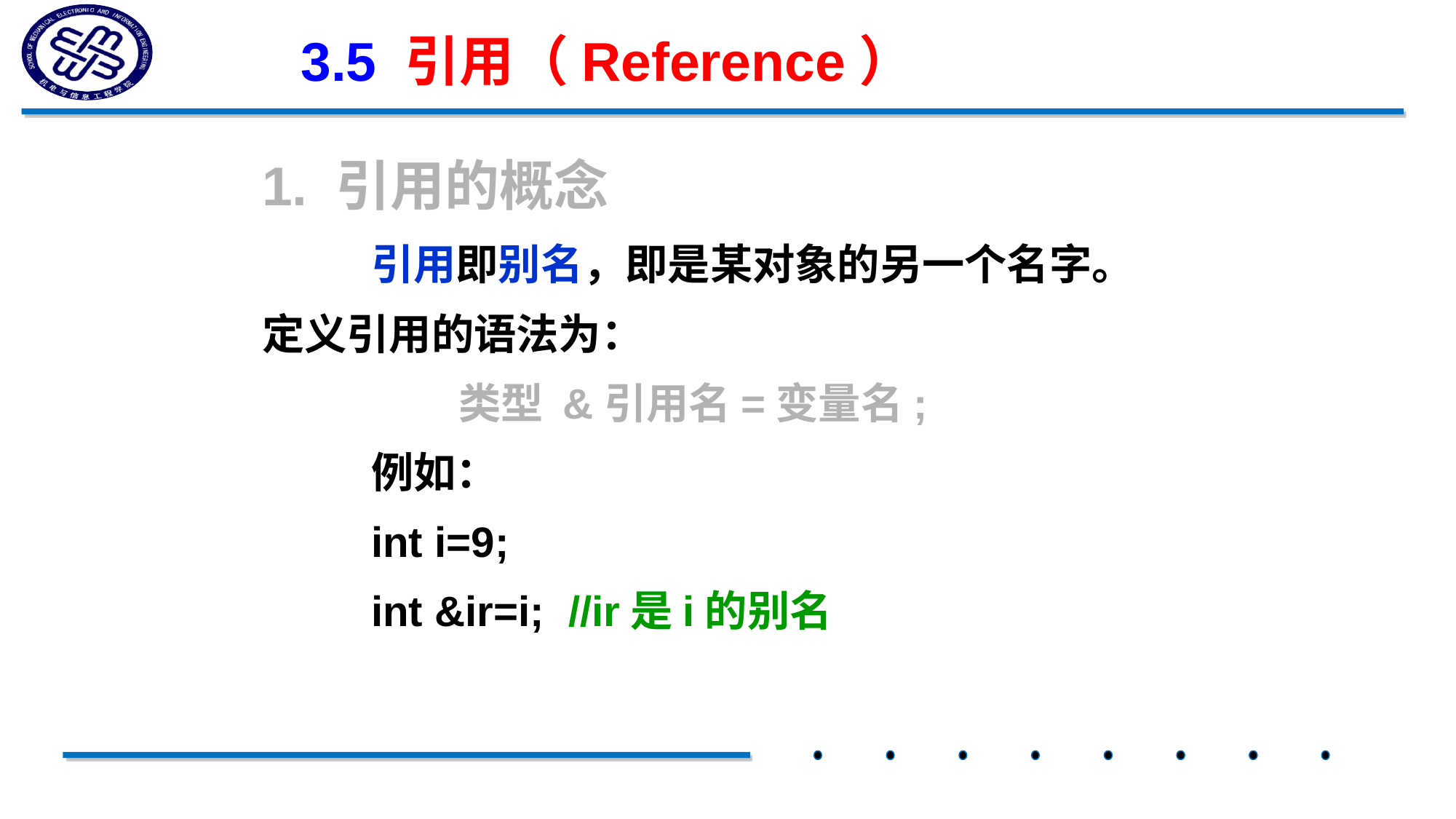

3.5 引用（Reference）
1. 引用的概念
	引用即别名，即是某对象的另一个名字。
定义引用的语法为：
	        类型 &引用名=变量名;
	例如：
	int i=9;
	int &ir=i;  //ir是i的别名